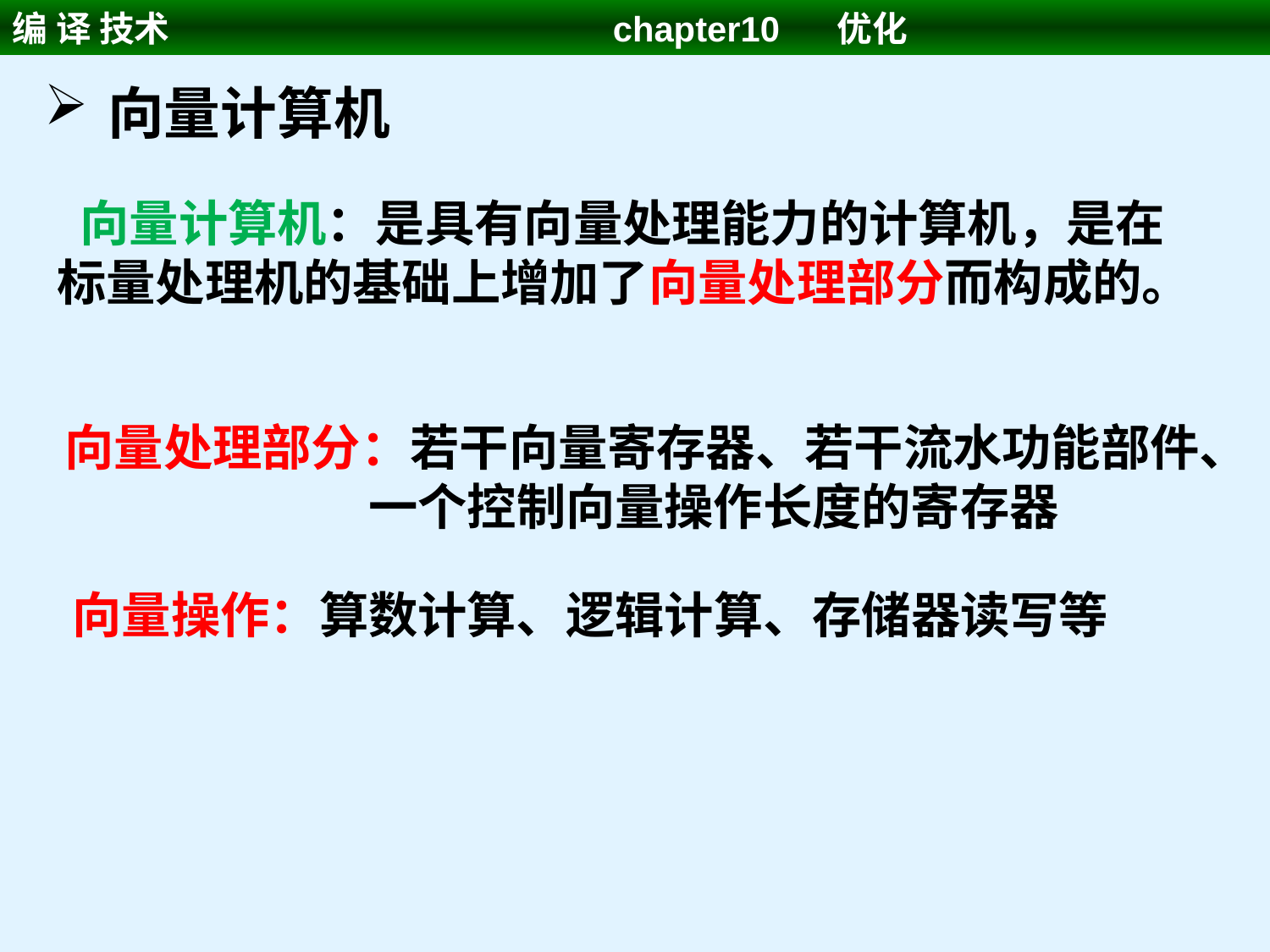

向量计算机
 向量计算机：是具有向量处理能力的计算机，是在标量处理机的基础上增加了向量处理部分而构成的。
向量处理部分：若干向量寄存器、若干流水功能部件、
                          一个控制向量操作长度的寄存器
向量操作：算数计算、逻辑计算、存储器读写等